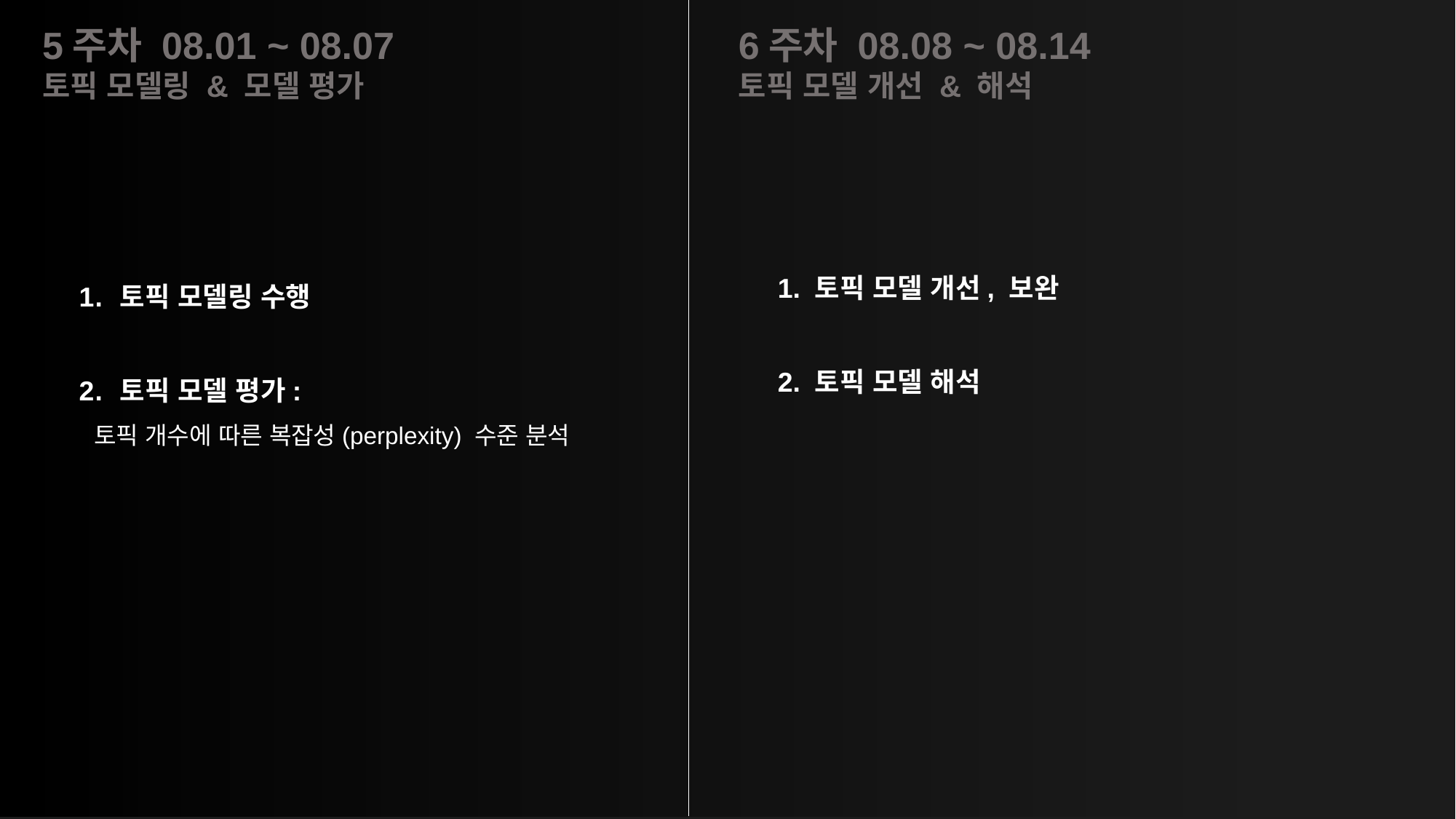

5주차 08.01 ~ 08.07
토픽 모델링 & 모델 평가
6주차 08.08 ~ 08.14
토픽 모델 개선 & 해석
1. 토픽 모델 개선, 보완

2. 토픽 모델 해석
토픽 모델링 수행

토픽 모델 평가:
토픽 개수에 따른 복잡성(perplexity) 수준 분석